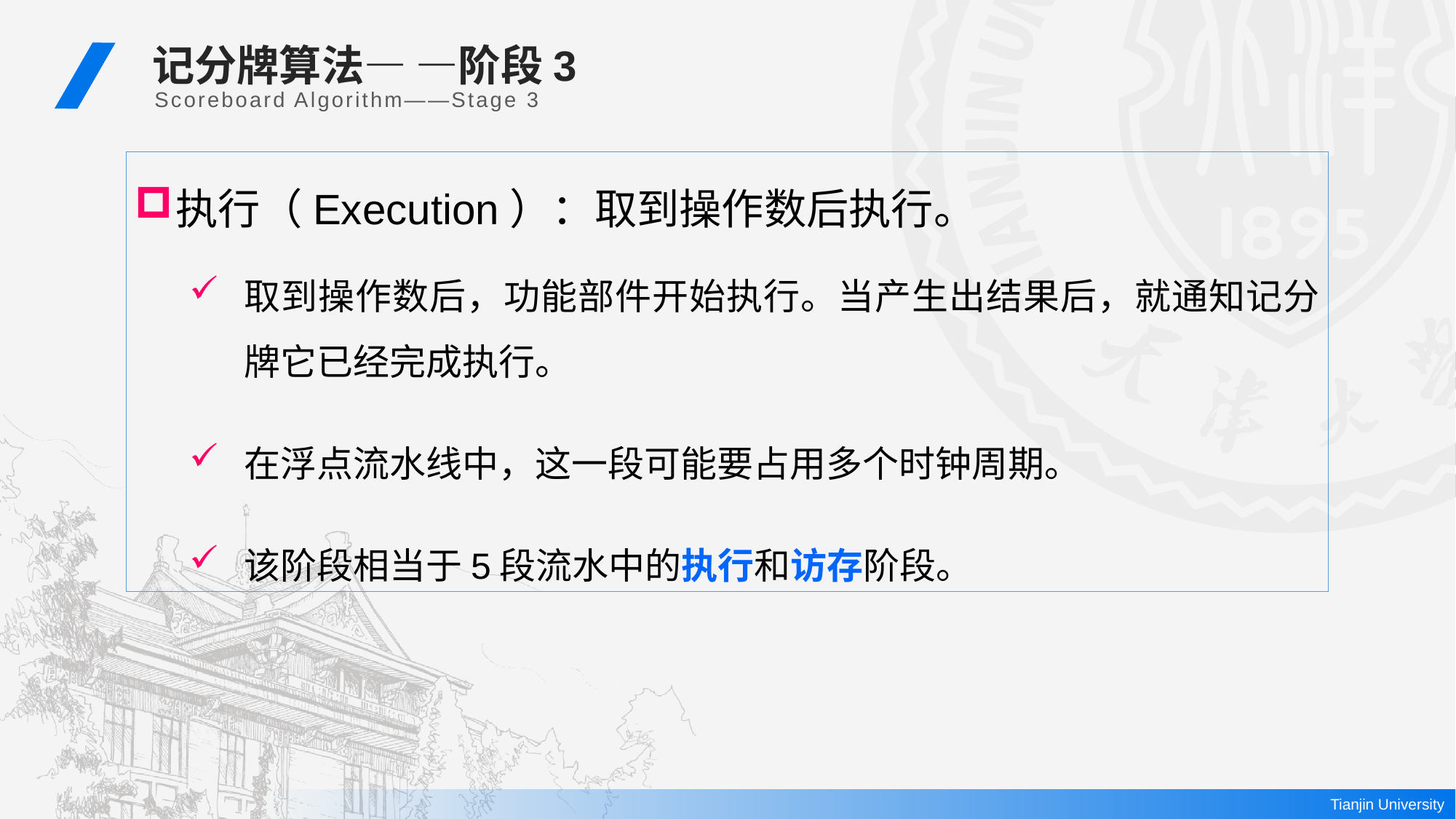

记分牌算法— —阶段3
Scoreboard Algorithm——Stage 3
执行（Execution）：取到操作数后执行。
取到操作数后，功能部件开始执行。当产生出结果后，就通知记分牌它已经完成执行。
在浮点流水线中，这一段可能要占用多个时钟周期。
该阶段相当于5段流水中的执行和访存阶段。